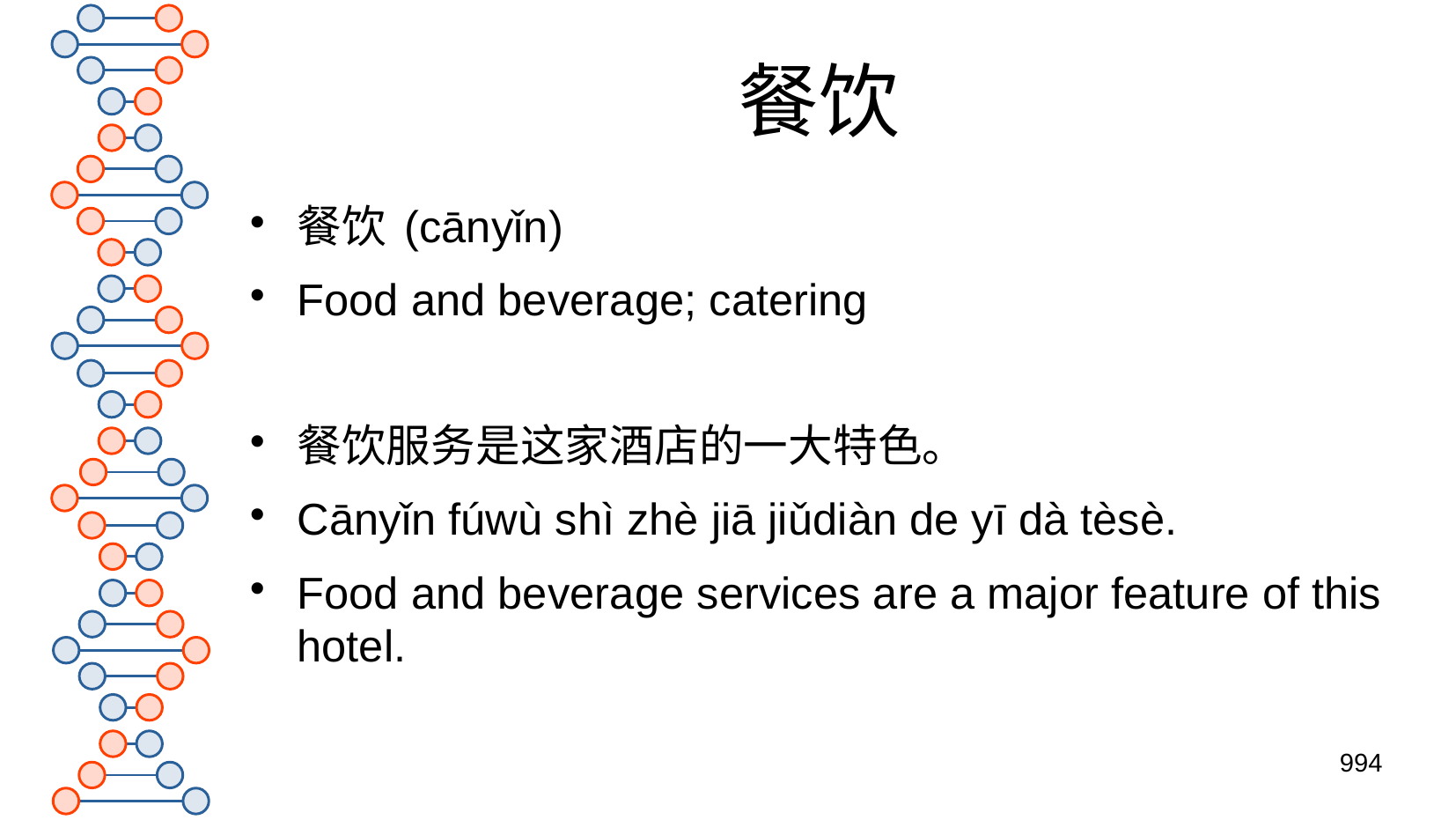

# 餐饮
餐饮 (cānyǐn)
Food and beverage; catering

餐饮服务是这家酒店的一大特色。
Cānyǐn fúwù shì zhè jiā jiǔdiàn de yī dà tèsè.
Food and beverage services are a major feature of this hotel.

994